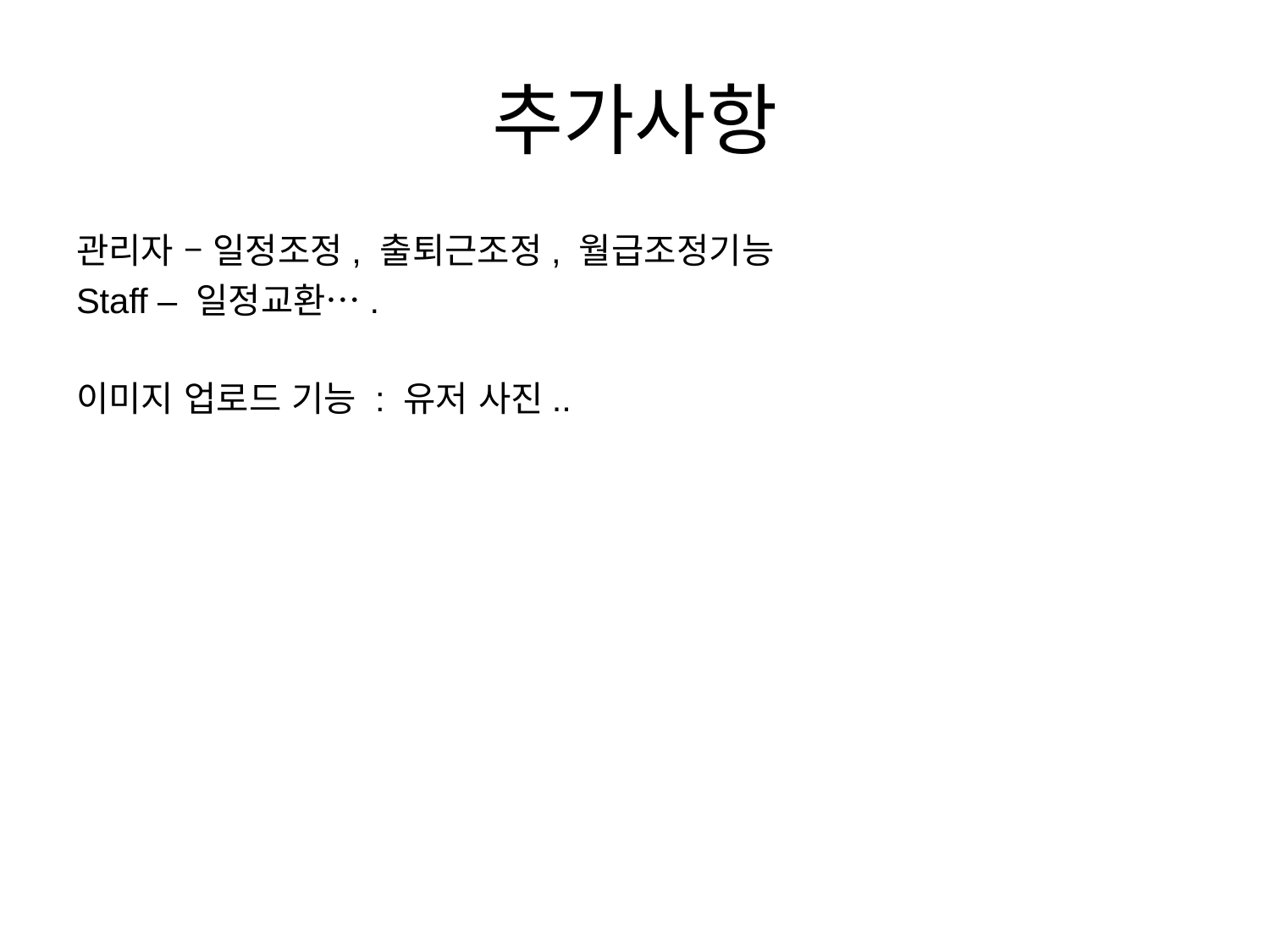

# 추가사항
관리자 – 일정조정, 출퇴근조정, 월급조정기능
Staff – 일정교환….

이미지 업로드 기능 : 유저 사진..